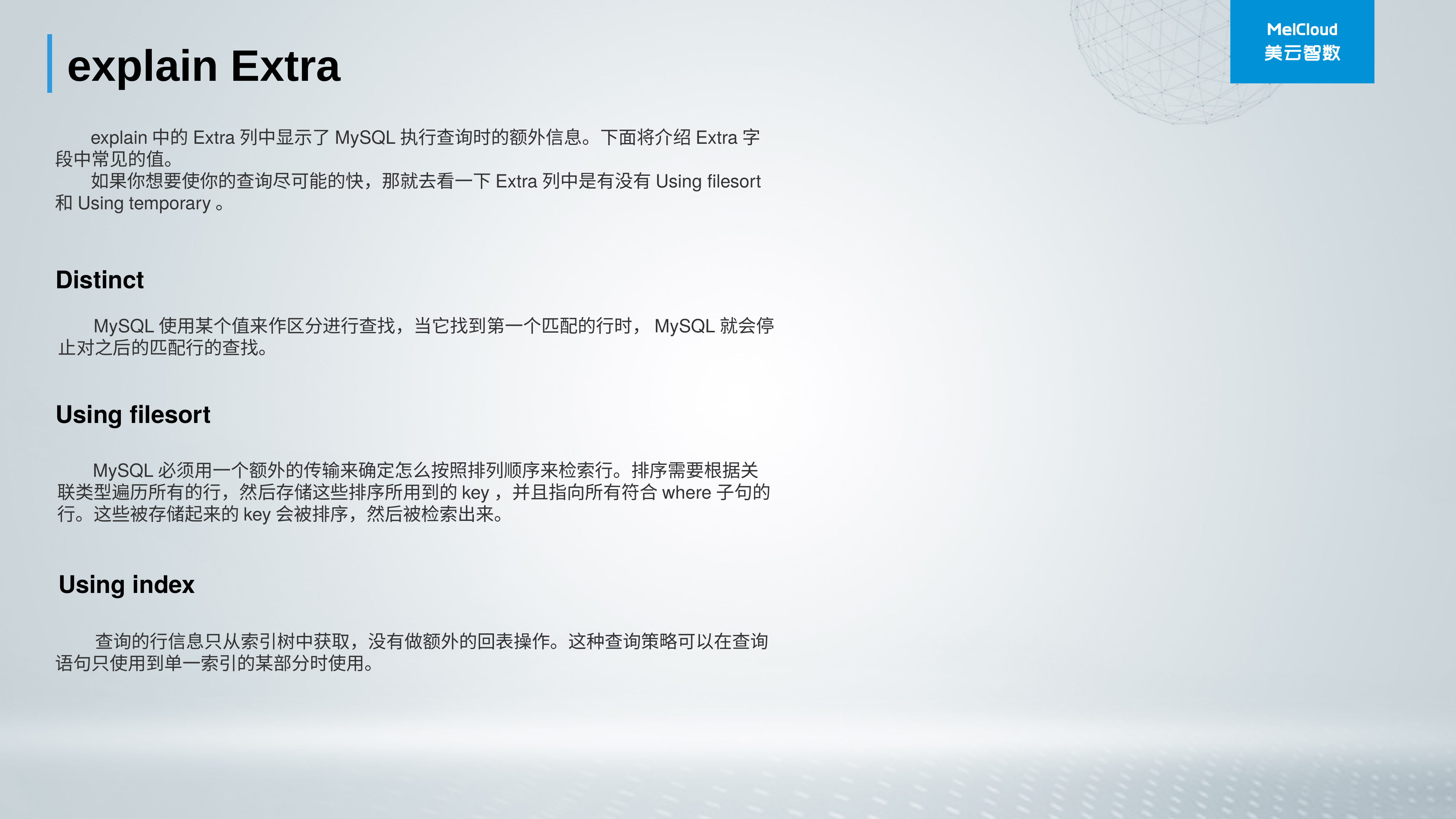

explain Extra

       explain中的Extra列中显示了MySQL执行查询时的额外信息。下面将介绍Extra字段中常见的值。
       如果你想要使你的查询尽可能的快，那就去看一下Extra列中是有没有Using filesort和Using temporary。
Distinct
       MySQL使用某个值来作区分进行查找，当它找到第一个匹配的行时，MySQL就会停止对之后的匹配行的查找。
Using filesort
       MySQL必须用一个额外的传输来确定怎么按照排列顺序来检索行。排序需要根据关联类型遍历所有的行，然后存储这些排序所用到的key，并且指向所有符合where子句的行。这些被存储起来的key会被排序，然后被检索出来。
Using index
       查询的行信息只从索引树中获取，没有做额外的回表操作。这种查询策略可以在查询语句只使用到单一索引的某部分时使用。